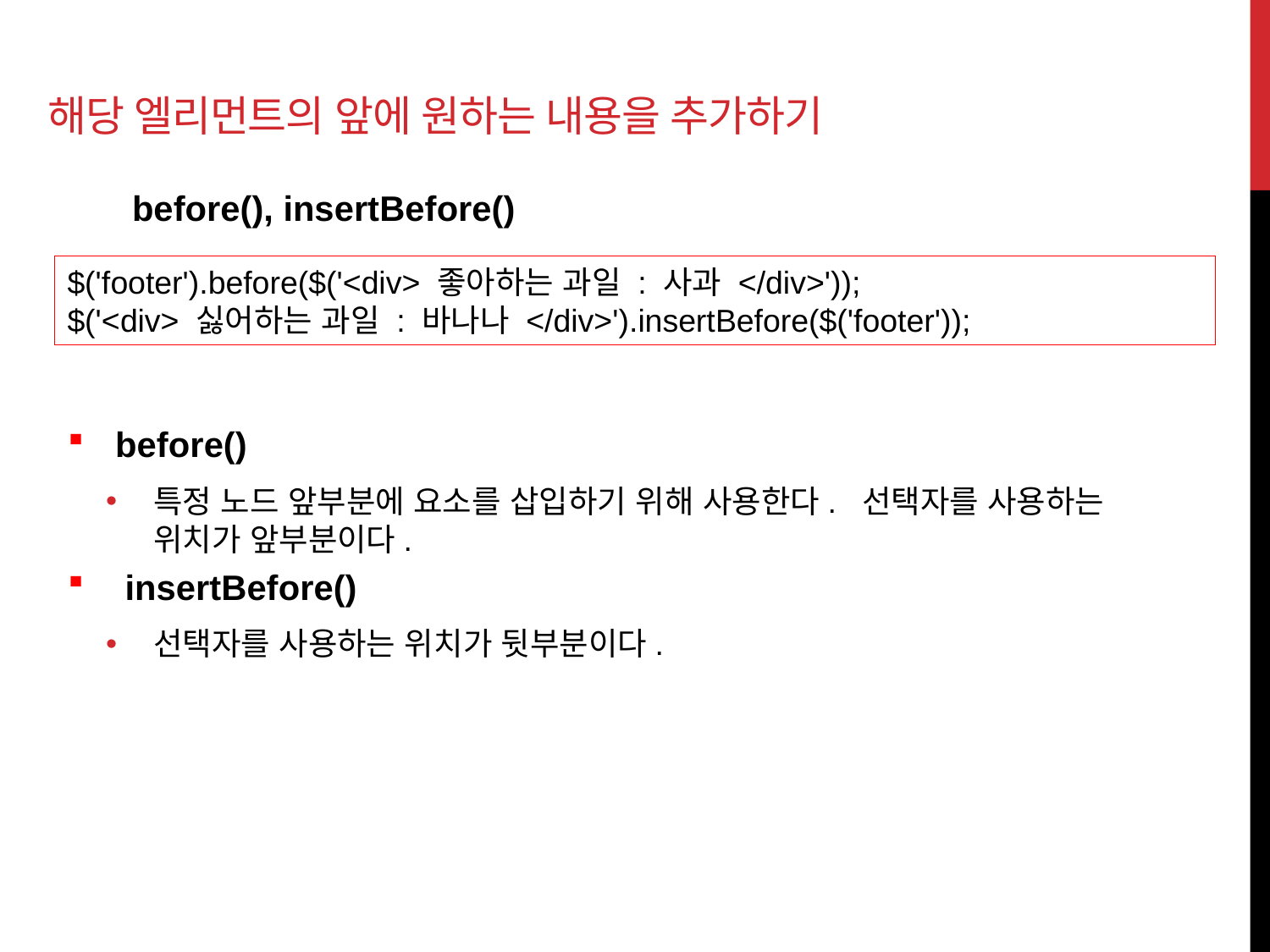

# 해당 엘리먼트의 앞에 원하는 내용을 추가하기
before(), insertBefore()
$('footer').before($('<div> 좋아하는 과일 : 사과 </div>'));
$('<div> 싫어하는 과일 : 바나나 </div>').insertBefore($('footer'));
before()
특정 노드 앞부분에 요소를 삽입하기 위해 사용한다.  선택자를 사용하는 위치가 앞부분이다.
 insertBefore()
선택자를 사용하는 위치가 뒷부분이다.